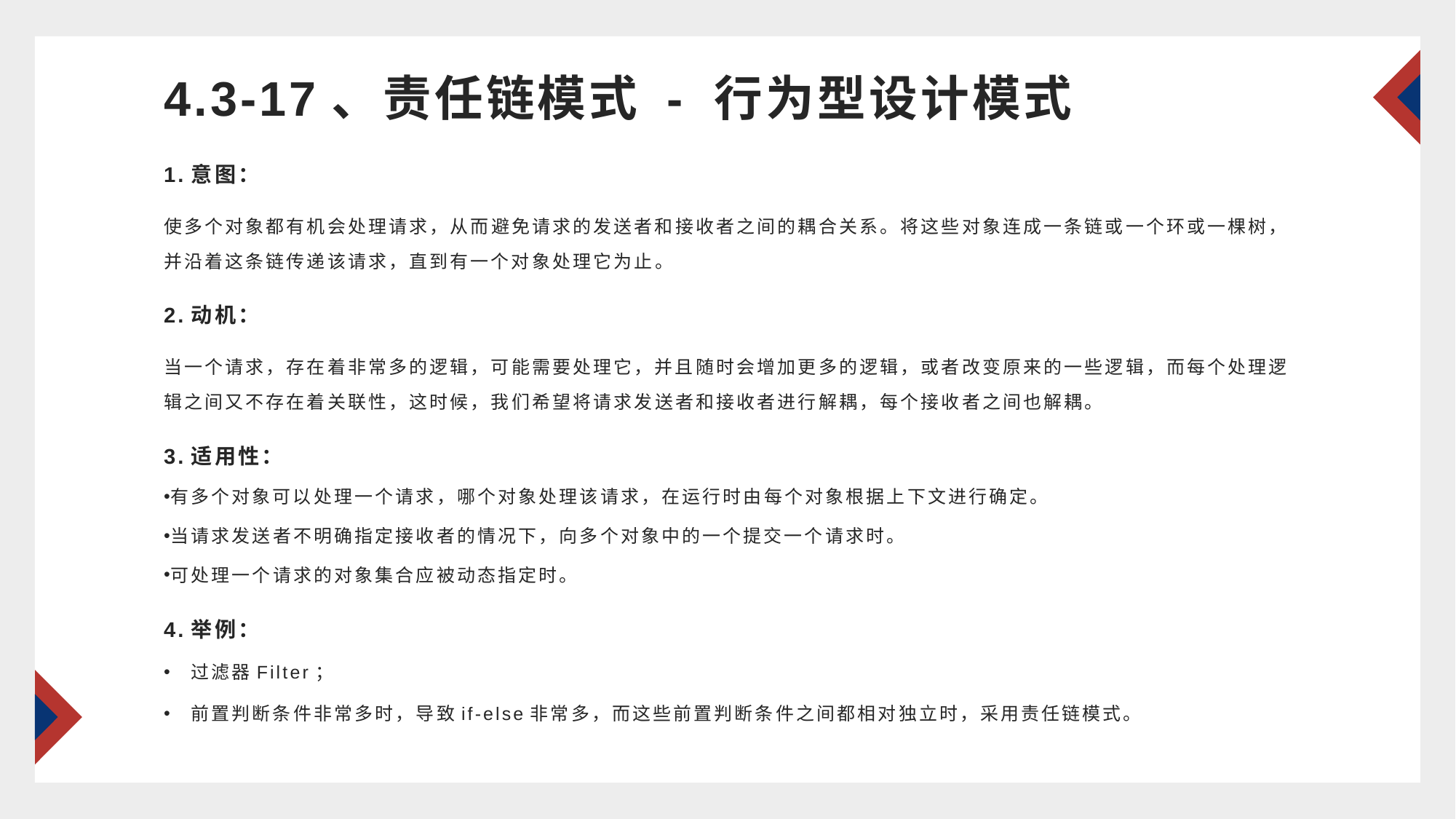

# 4.3-17、责任链模式 - 行为型设计模式
1.意图：
使多个对象都有机会处理请求，从而避免请求的发送者和接收者之间的耦合关系。将这些对象连成一条链或一个环或一棵树，并沿着这条链传递该请求，直到有一个对象处理它为止。
2.动机：
当一个请求，存在着非常多的逻辑，可能需要处理它，并且随时会增加更多的逻辑，或者改变原来的一些逻辑，而每个处理逻辑之间又不存在着关联性，这时候，我们希望将请求发送者和接收者进行解耦，每个接收者之间也解耦。
3.适用性：
有多个对象可以处理一个请求，哪个对象处理该请求，在运行时由每个对象根据上下文进行确定。
当请求发送者不明确指定接收者的情况下，向多个对象中的一个提交一个请求时。
可处理一个请求的对象集合应被动态指定时。
4.举例：
过滤器Filter；
前置判断条件非常多时，导致if-else非常多，而这些前置判断条件之间都相对独立时，采用责任链模式。